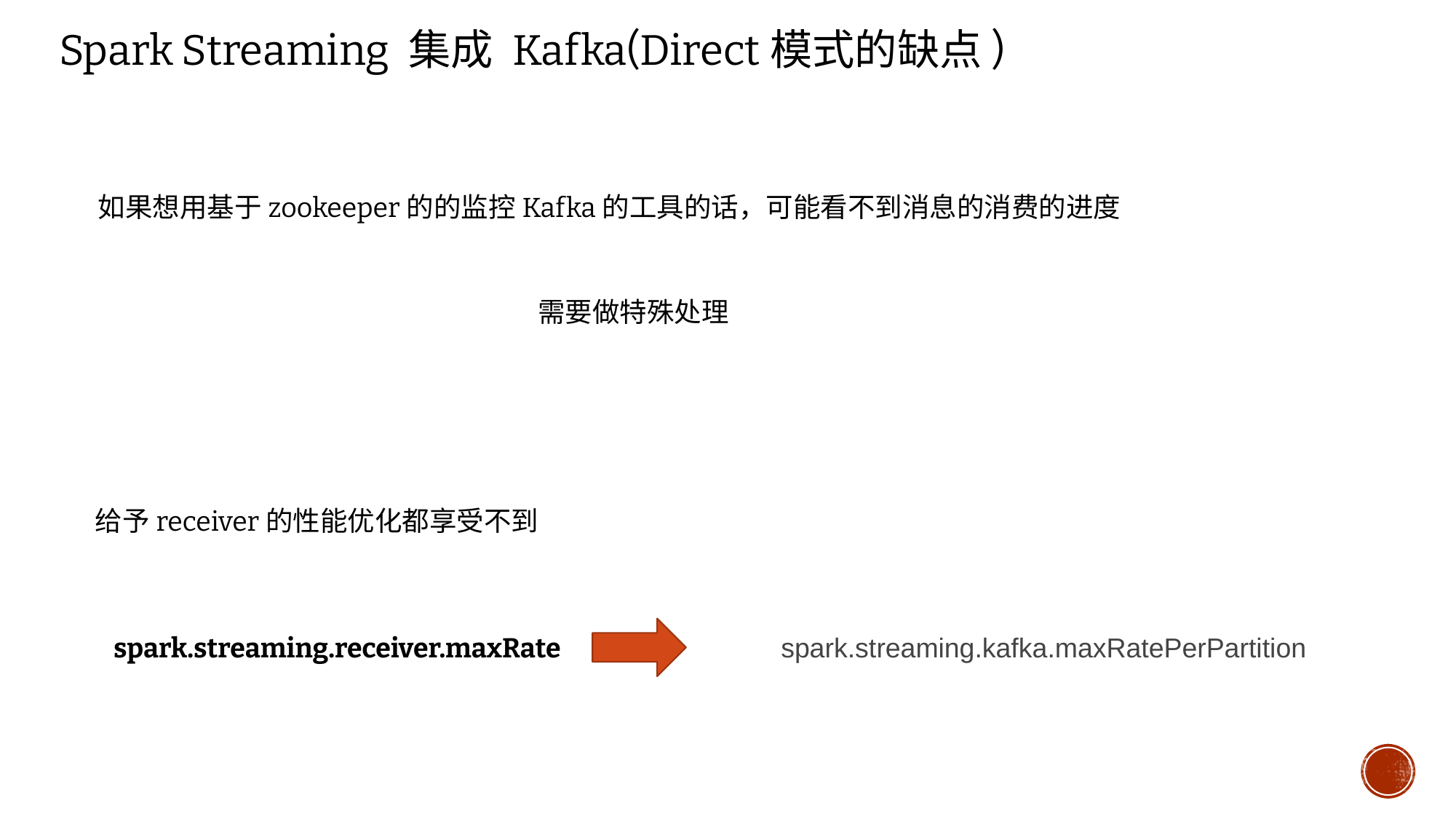

Spark Streaming 集成 Kafka(Direct模式的缺点)
如果想用基于zookeeper的的监控Kafka的工具的话，可能看不到消息的消费的进度
需要做特殊处理
给予receiver的性能优化都享受不到

spark.streaming.receiver.maxRate
spark.streaming.kafka.maxRatePerPartition